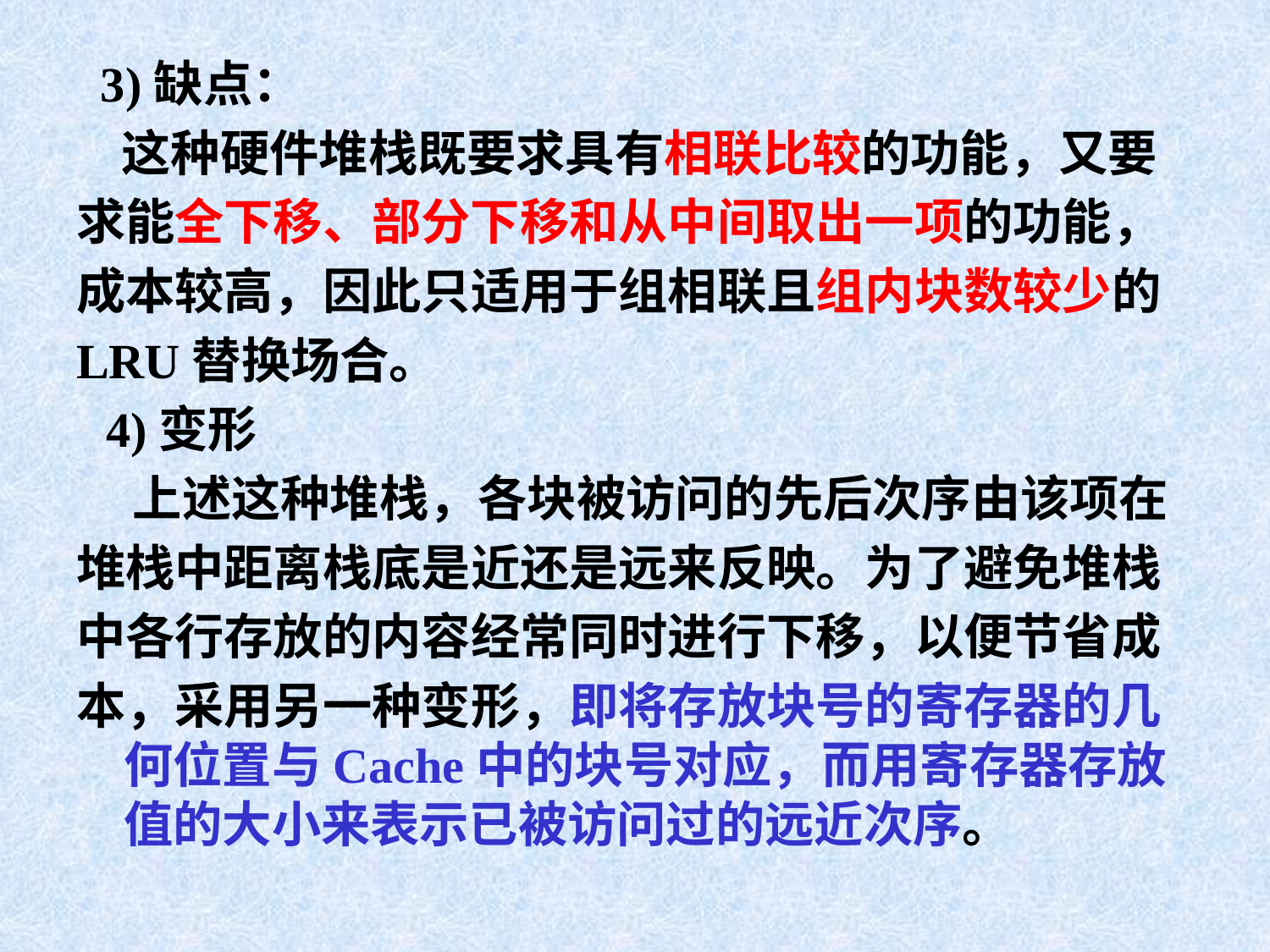

3)缺点：
   这种硬件堆栈既要求具有相联比较的功能，又要
求能全下移、部分下移和从中间取出一项的功能，
成本较高，因此只适用于组相联且组内块数较少的
LRU替换场合。
 4)变形
    上述这种堆栈，各块被访问的先后次序由该项在
堆栈中距离栈底是近还是远来反映。为了避免堆栈
中各行存放的内容经常同时进行下移，以便节省成
本，采用另一种变形，即将存放块号的寄存器的几何位置与Cache中的块号对应，而用寄存器存放值的大小来表示已被访问过的远近次序。